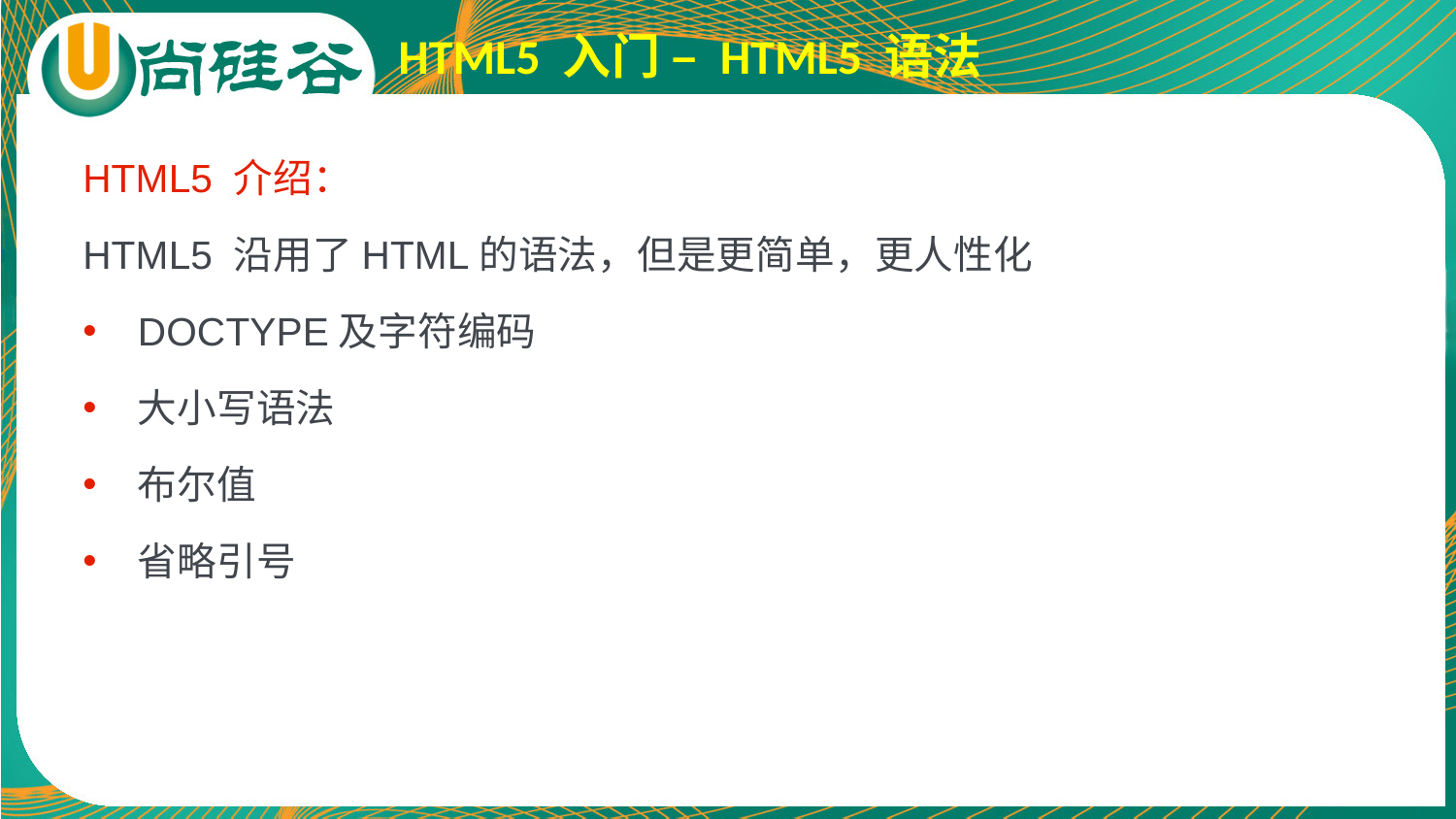

# HTML5 入门 – HTML5 语法
HTML5 介绍：
HTML5 沿用了HTML的语法，但是更简单，更人性化
DOCTYPE及字符编码
大小写语法
布尔值
省略引号